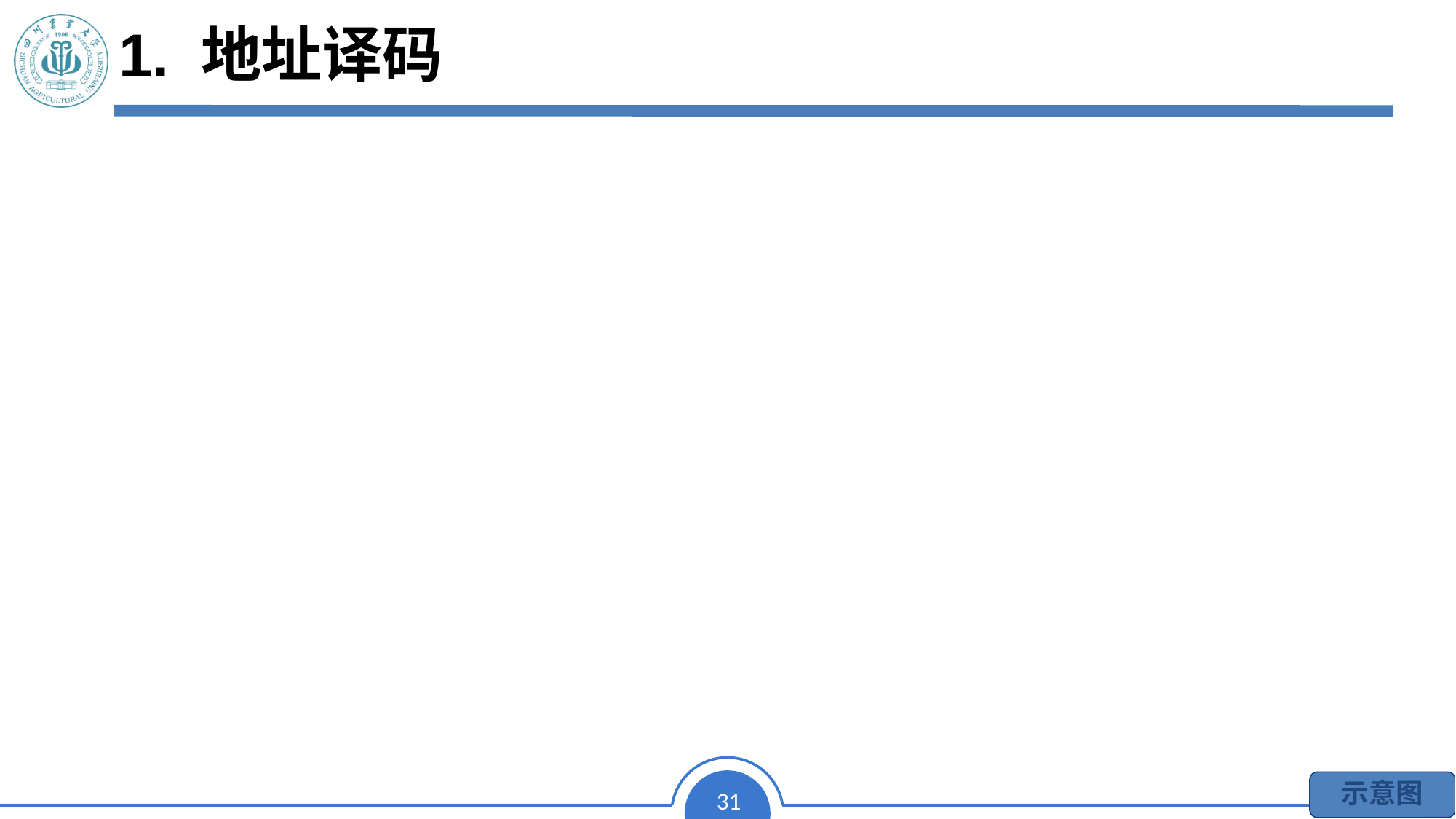

# 1. 地址译码
译码（Decode）
将某个特定的编码输入翻译为有效输出的过程
存储器译码电路
可编程逻辑器件PLD
译码器
门电路组合
举例：多输入与非门实现译码
32K×8结构的SRAM：地址引脚15个A14～A0
8088处理器：
20个地址总线A19～A0
8位数据总线
示意图